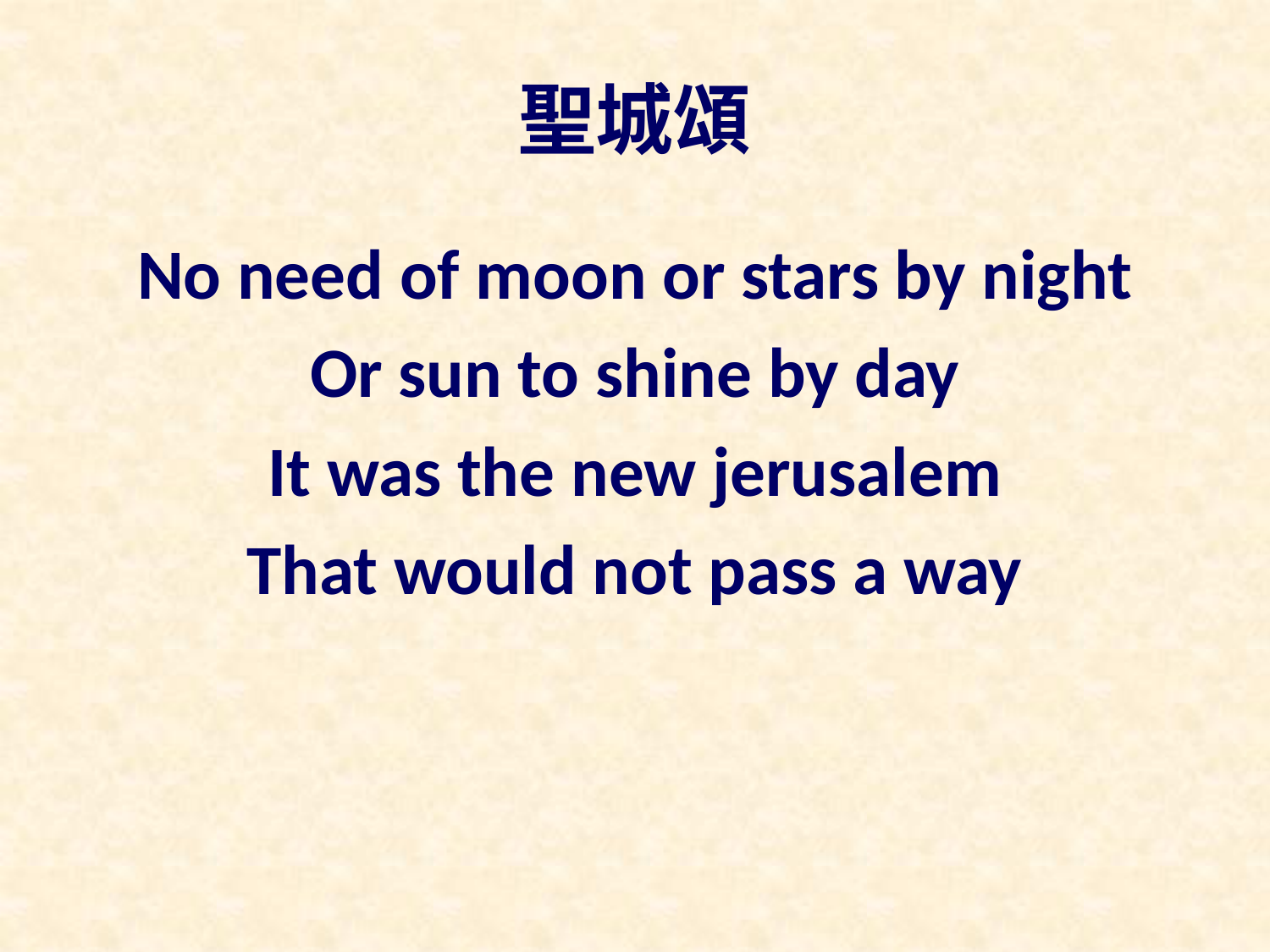

# 聖城頌
No need of moon or stars by night
Or sun to shine by day
It was the new jerusalem
That would not pass a way